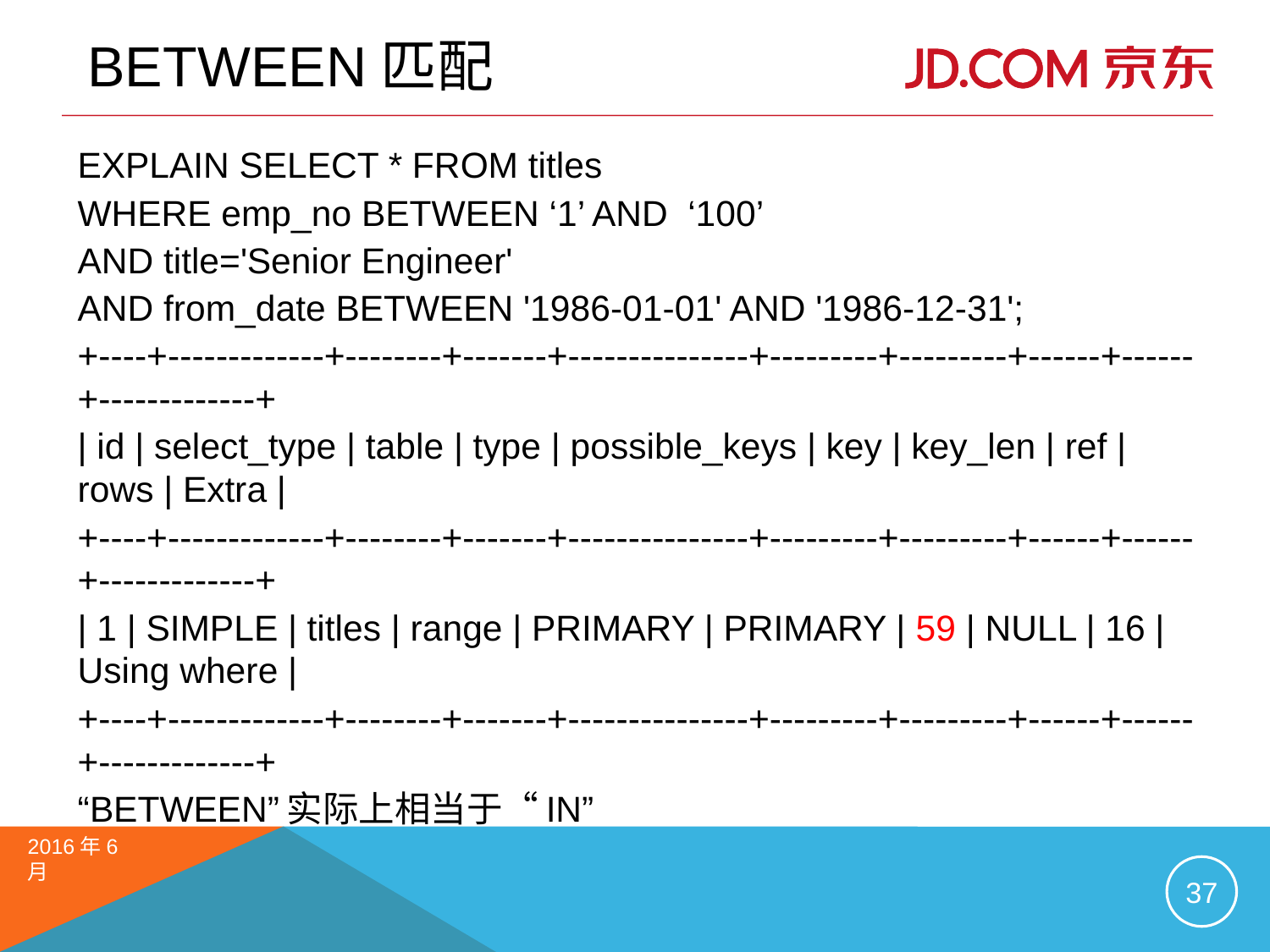

# Between匹配
EXPLAIN SELECT * FROM titles
WHERE emp_no BETWEEN ‘1’ AND  ‘100’
AND title='Senior Engineer'
AND from_date BETWEEN '1986-01-01' AND '1986-12-31';
+----+-------------+--------+-------+---------------+---------+---------+------+------+-------------+
| id | select_type | table | type | possible_keys | key | key_len | ref | rows | Extra |
+----+-------------+--------+-------+---------------+---------+---------+------+------+-------------+
| 1 | SIMPLE | titles | range | PRIMARY | PRIMARY | 59 | NULL | 16 | Using where |
+----+-------------+--------+-------+---------------+---------+---------+------+------+-------------+
“BETWEEN”实际上相当于“IN”
2016年6月
37